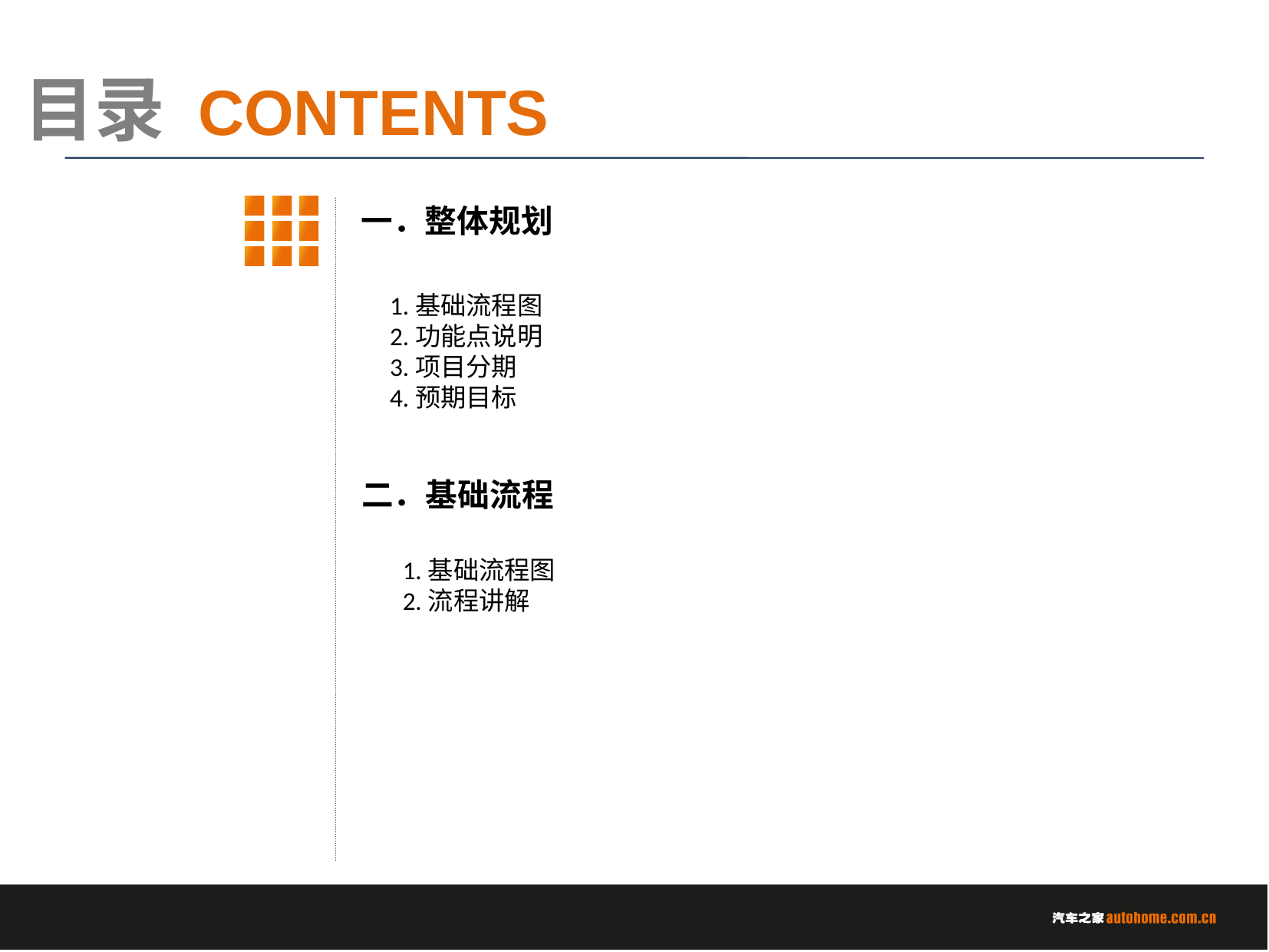

一．整体规划
1.基础流程图
2.功能点说明
3.项目分期
4.预期目标
二．基础流程

1.基础流程图
2.流程讲解